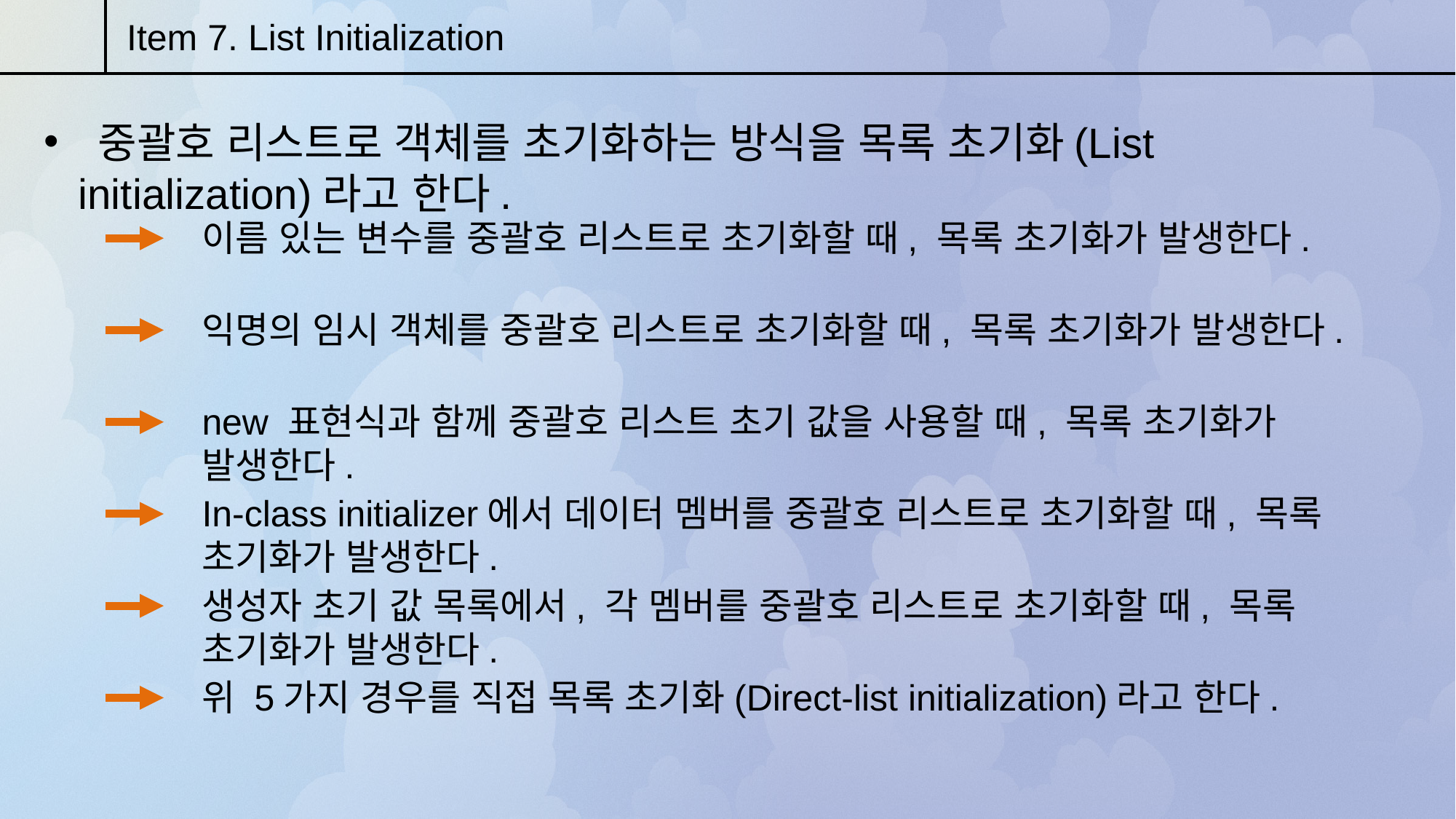

Item 7. List Initialization
 중괄호 리스트로 객체를 초기화하는 방식을 목록 초기화(List initialization)라고 한다.
이름 있는 변수를 중괄호 리스트로 초기화할 때, 목록 초기화가 발생한다.
익명의 임시 객체를 중괄호 리스트로 초기화할 때, 목록 초기화가 발생한다.
new 표현식과 함께 중괄호 리스트 초기 값을 사용할 때, 목록 초기화가 발생한다.
In-class initializer에서 데이터 멤버를 중괄호 리스트로 초기화할 때, 목록 초기화가 발생한다.
생성자 초기 값 목록에서, 각 멤버를 중괄호 리스트로 초기화할 때, 목록 초기화가 발생한다.
위 5가지 경우를 직접 목록 초기화(Direct-list initialization)라고 한다.